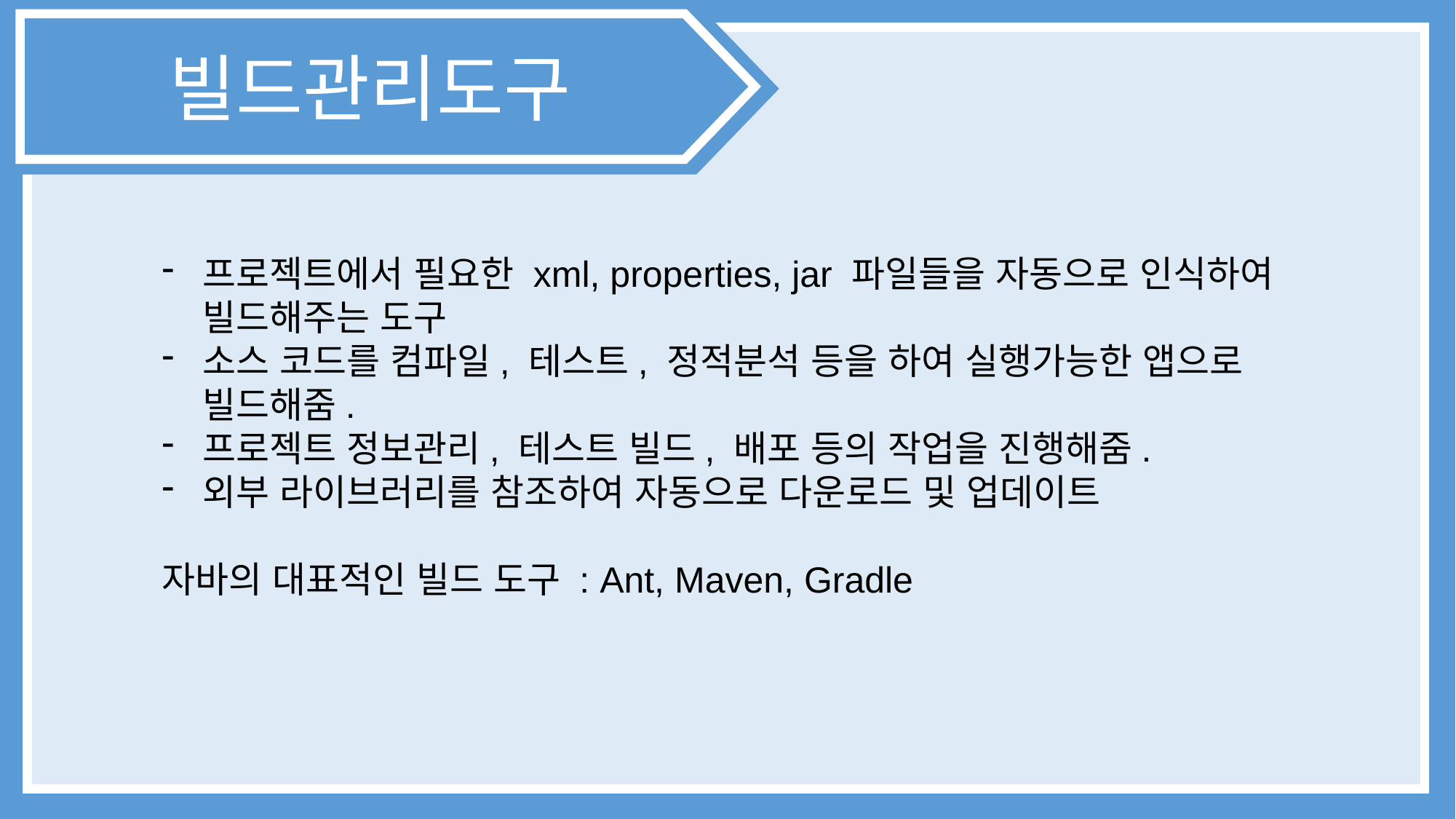

빌드관리도구

프로젝트에서 필요한 xml, properties, jar 파일들을 자동으로 인식하여 빌드해주는 도구
소스 코드를 컴파일, 테스트, 정적분석 등을 하여 실행가능한 앱으로 빌드해줌.
프로젝트 정보관리, 테스트 빌드, 배포 등의 작업을 진행해줌.
외부 라이브러리를 참조하여 자동으로 다운로드 및 업데이트

자바의 대표적인 빌드 도구 : Ant, Maven, Gradle